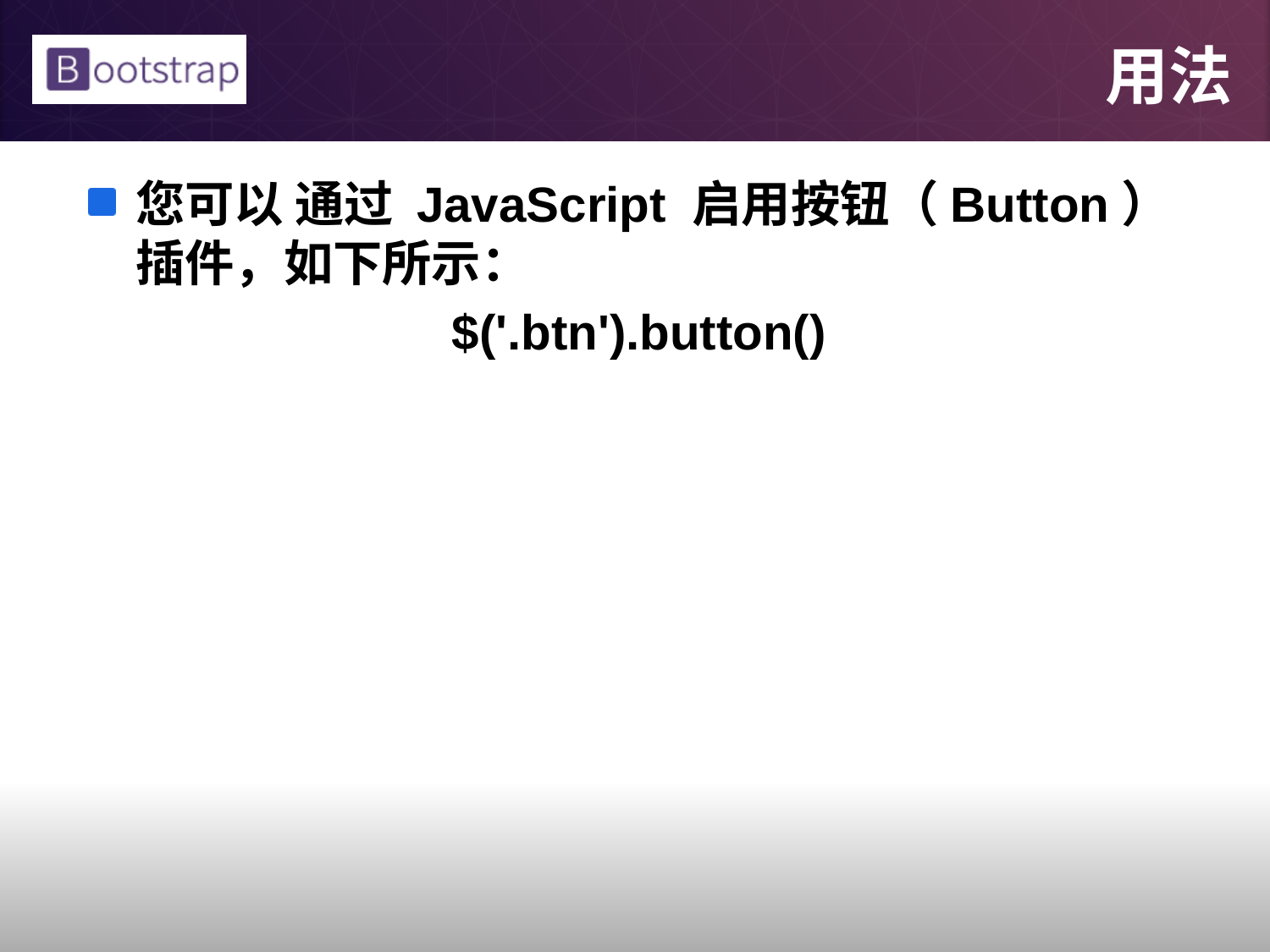

# 用法
您可以 通过 JavaScript 启用按钮（Button）插件，如下所示：
$('.btn').button()